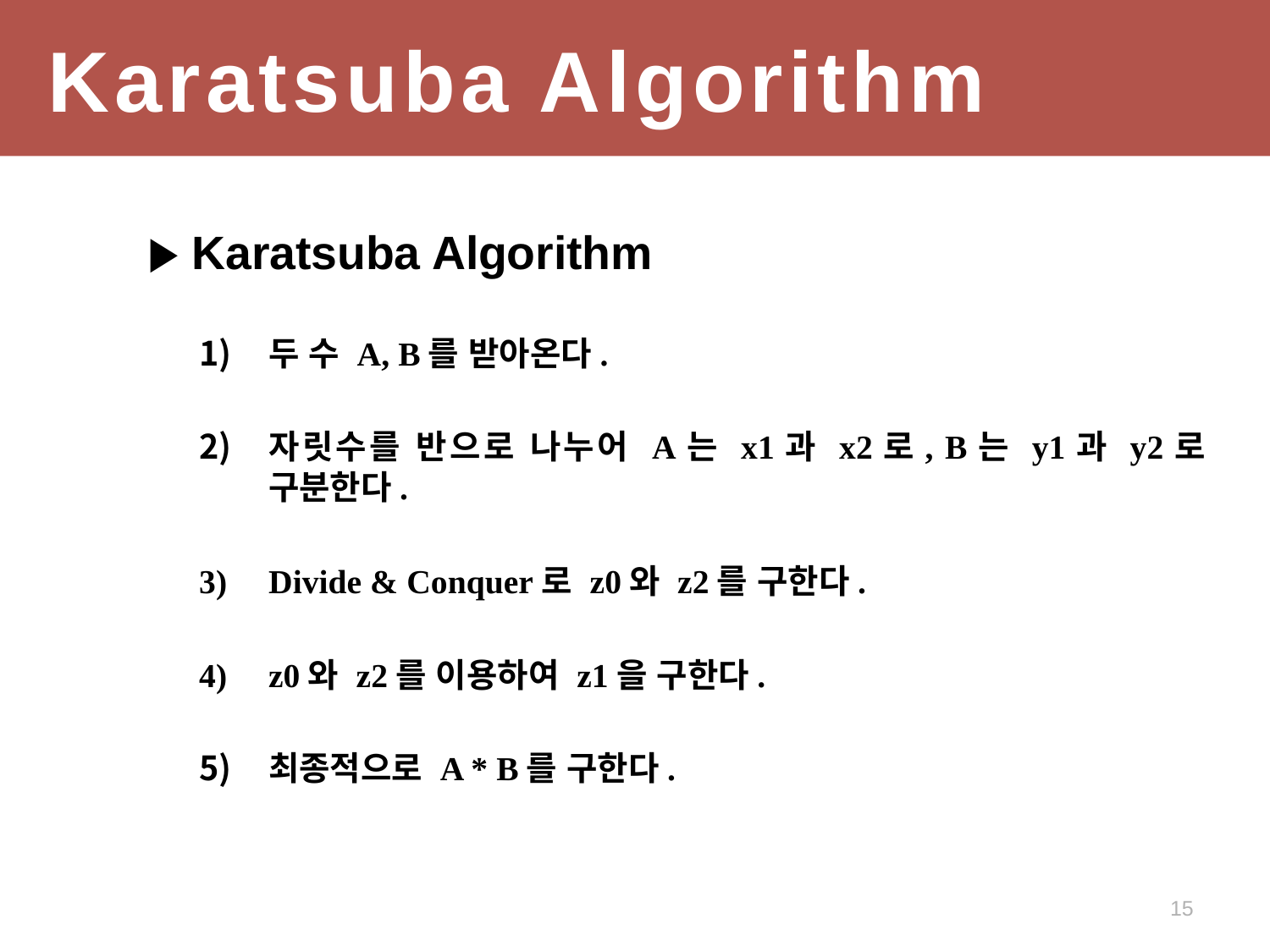

Karatsuba Algorithm
▶ Karatsuba Algorithm

두 수 A, B를 받아온다.

자릿수를 반으로 나누어 A는 x1과 x2로, B는 y1과 y2로 구분한다.

Divide & Conquer로 z0와 z2를 구한다.

z0와 z2를 이용하여 z1을 구한다.

최종적으로 A * B를 구한다.

15